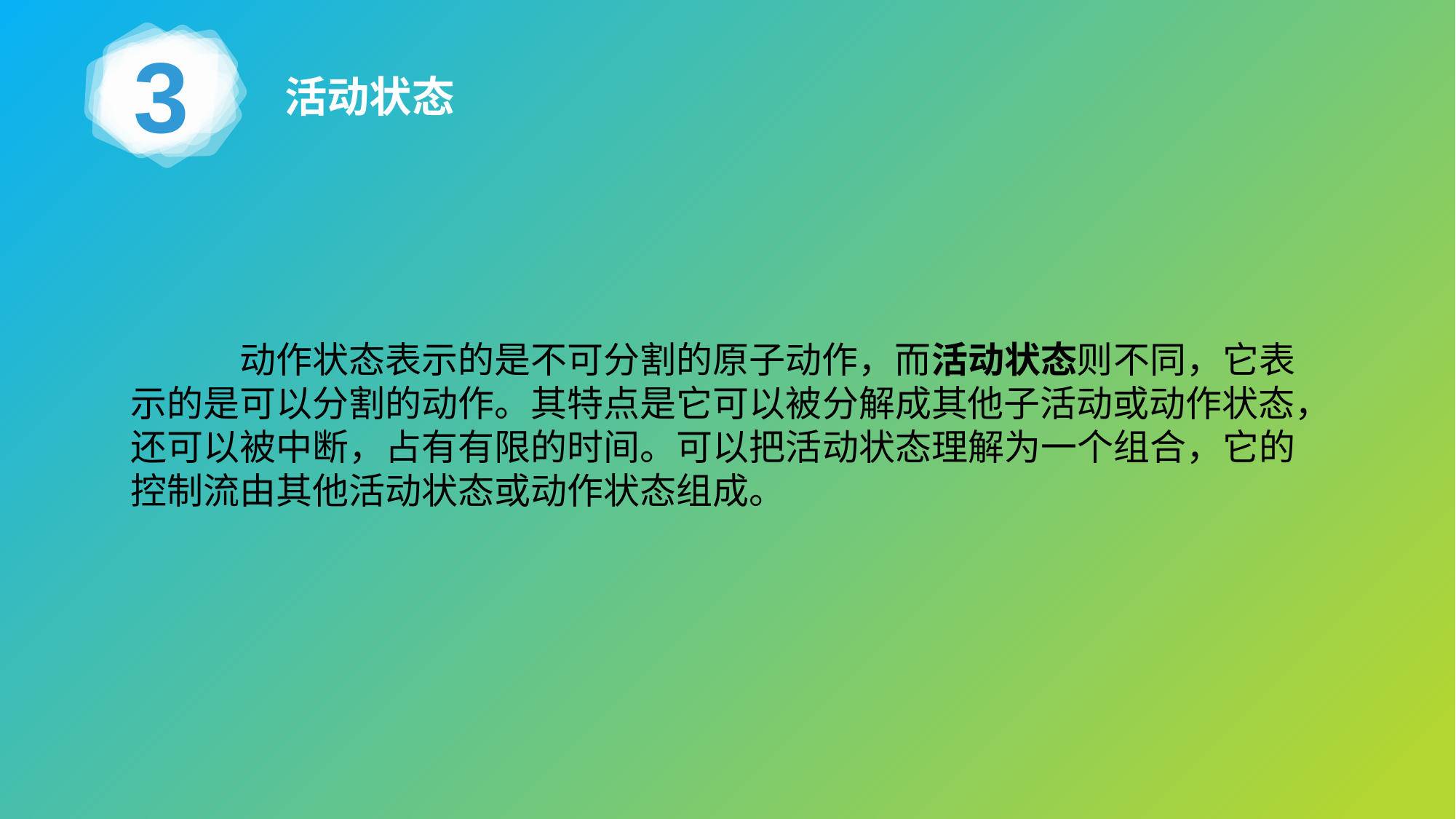

3

活动状态
	动作状态表示的是不可分割的原子动作，而活动状态则不同，它表示的是可以分割的动作。其特点是它可以被分解成其他子活动或动作状态，还可以被中断，占有有限的时间。可以把活动状态理解为一个组合，它的控制流由其他活动状态或动作状态组成。